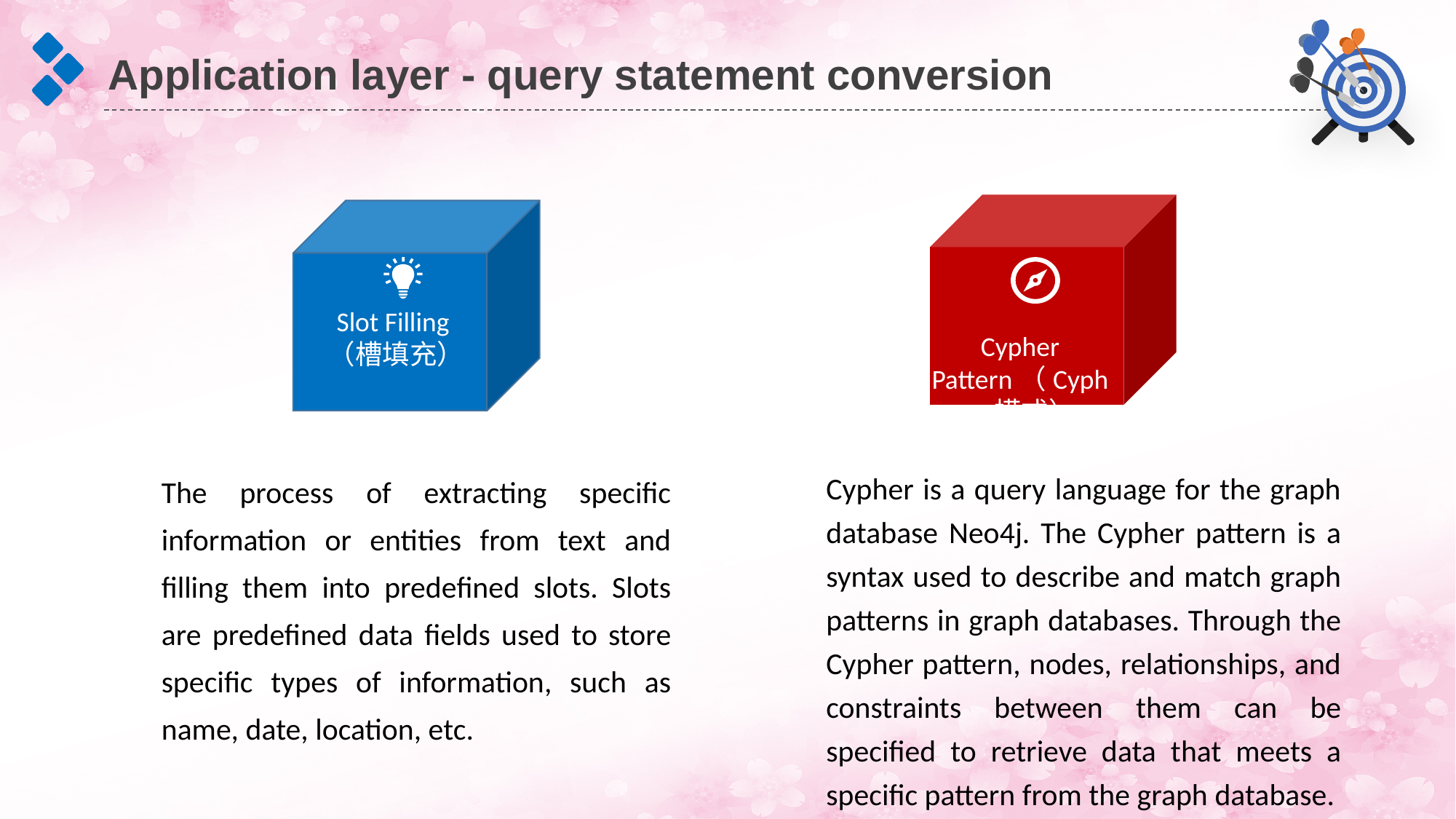

Application layer - query statement conversion

Slot Filling（槽填充）
Cypher Pattern（Cypher模式）
The process of extracting specific information or entities from text and filling them into predefined slots. Slots are predefined data fields used to store specific types of information, such as name, date, location, etc.
Cypher is a query language for the graph database Neo4j. The Cypher pattern is a syntax used to describe and match graph patterns in graph databases. Through the Cypher pattern, nodes, relationships, and constraints between them can be specified to retrieve data that meets a specific pattern from the graph database.